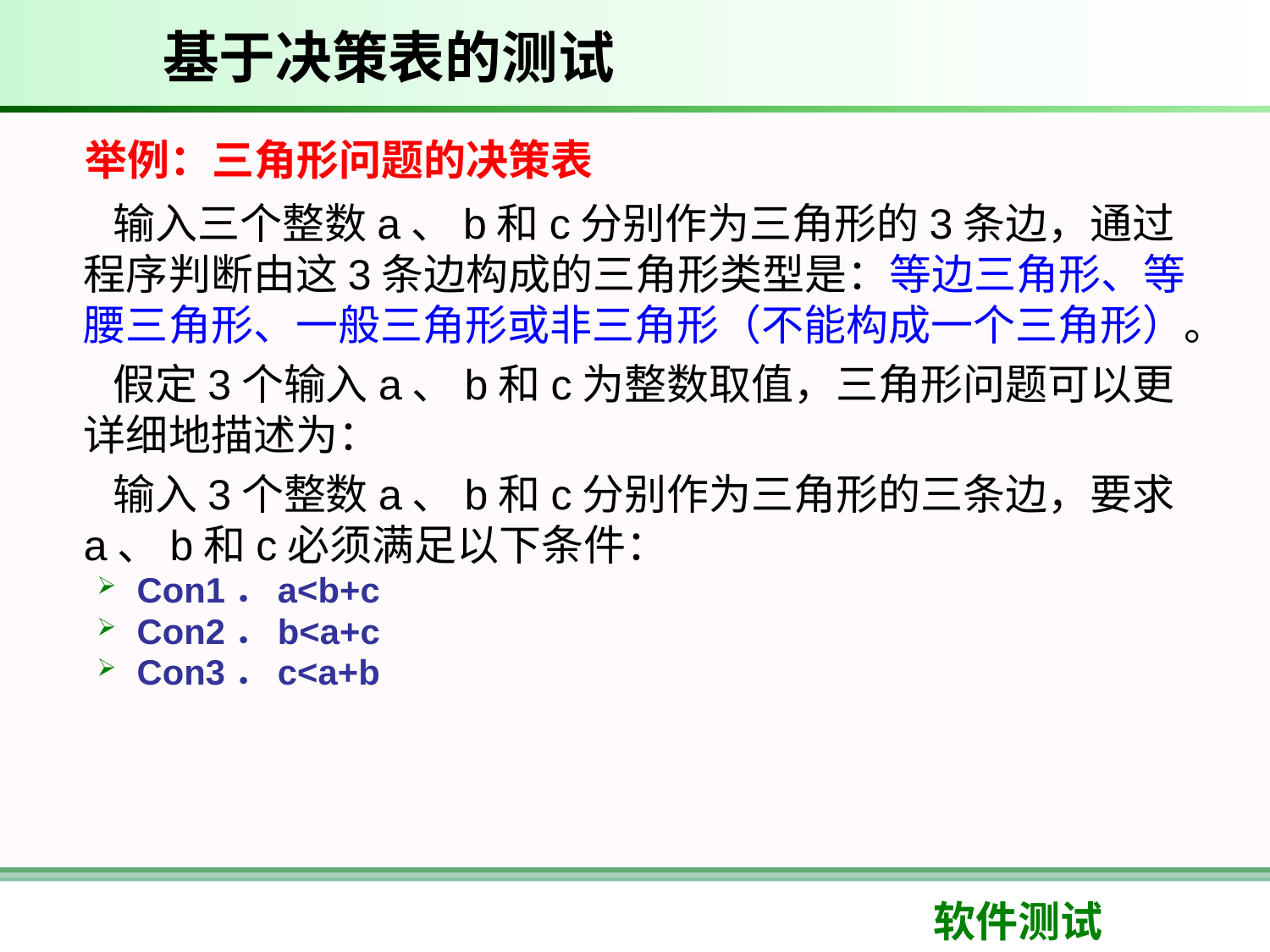

# 基于决策表的测试
举例：三角形问题的决策表
       输入三个整数a、b和c分别作为三角形的3条边，通过程序判断由这3条边构成的三角形类型是：等边三角形、等腰三角形、一般三角形或非三角形（不能构成一个三角形）。
       假定3个输入a、b和c为整数取值，三角形问题可以更详细地描述为：
       输入3个整数a、b和c分别作为三角形的三条边，要求a、b和c必须满足以下条件：
Con1．a<b+c
Con2．b<a+c
Con3．c<a+b